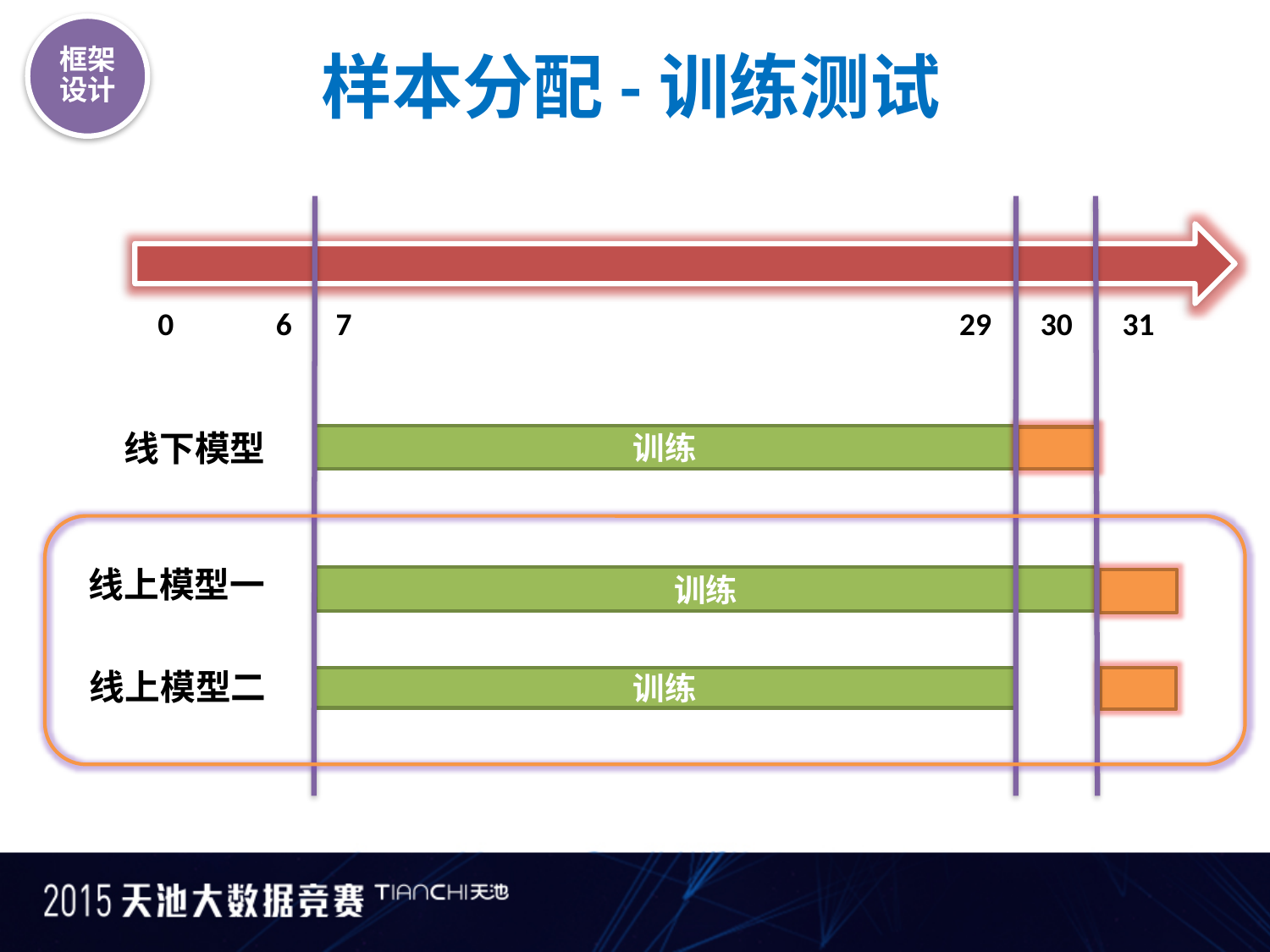

框架设计
样本分配-训练测试

0
6
7
29
30
31
线下模型
训练

线上模型一
训练

线上模型二

训练